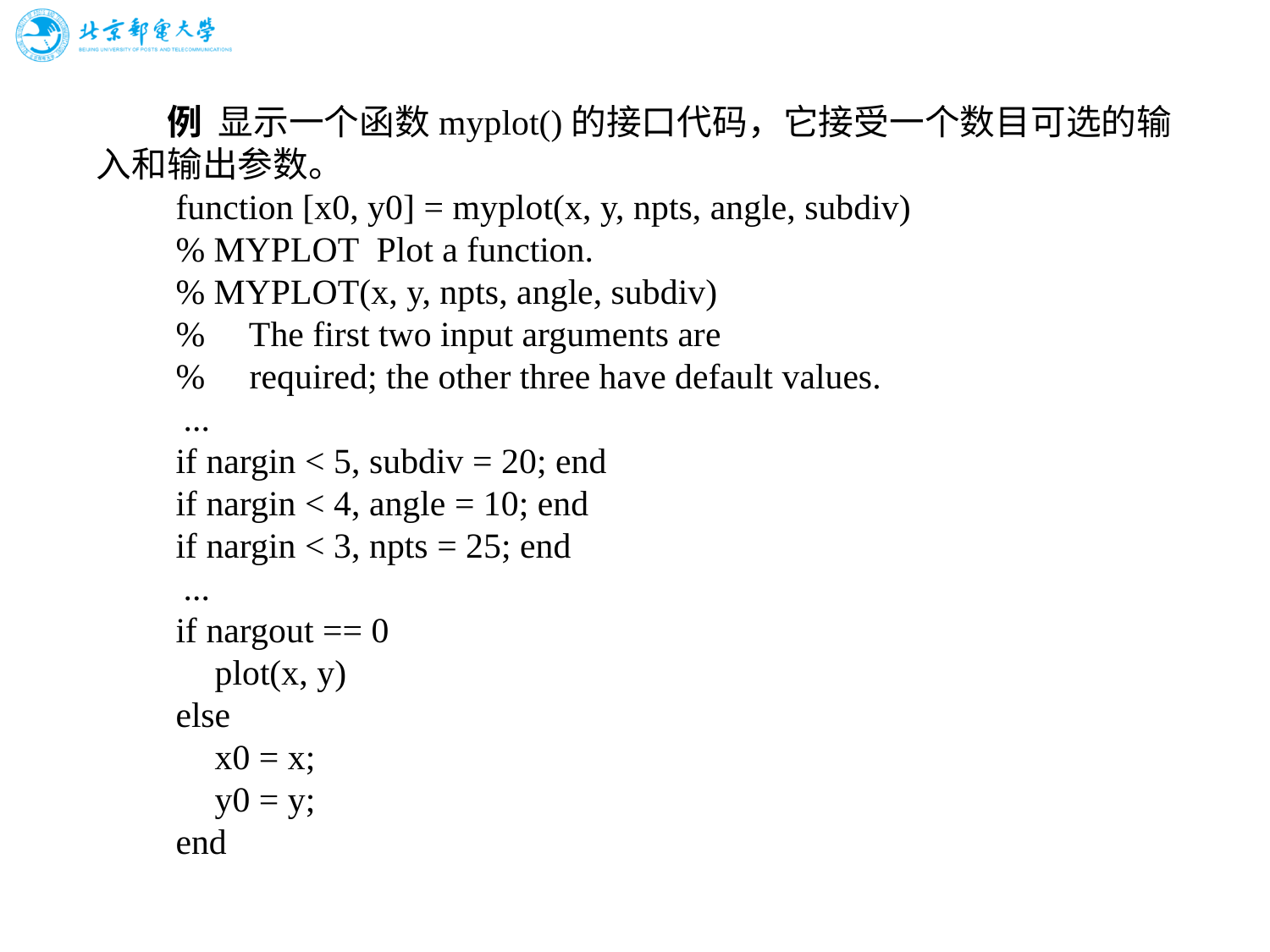

# 例  显示一个函数myplot()的接口代码，它接受一个数目可选的输入和输出参数。 　　function [x0, y0] = myplot(x, y, npts, angle, subdiv) 　　% MYPLOT  Plot a function. 　　% MYPLOT(x, y, npts, angle, subdiv) 　　%     The first two input arguments are 　　%     required; the other three have default values. 　　 ... 　　if nargin < 5, subdiv = 20; end 　　if nargin < 4, angle = 10; end 　　if nargin < 3, npts = 25; end 　　 ... 　　if nargout == 0 　　     plot(x, y) 　　else 　　     x0 = x; 　　     y0 = y; 　　end